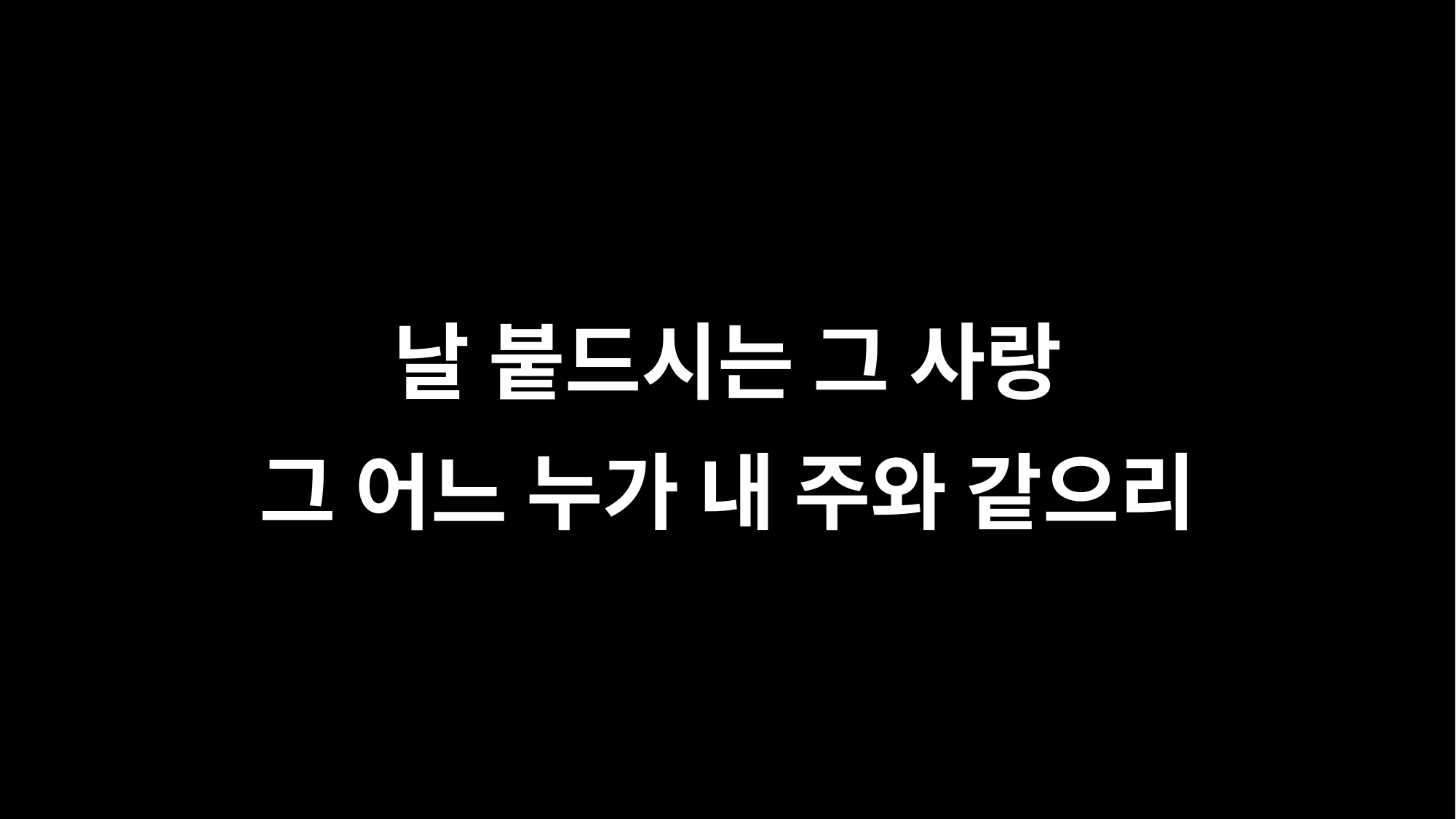

날 붙드시는 그 사랑
그 어느 누가 내 주와 같으리